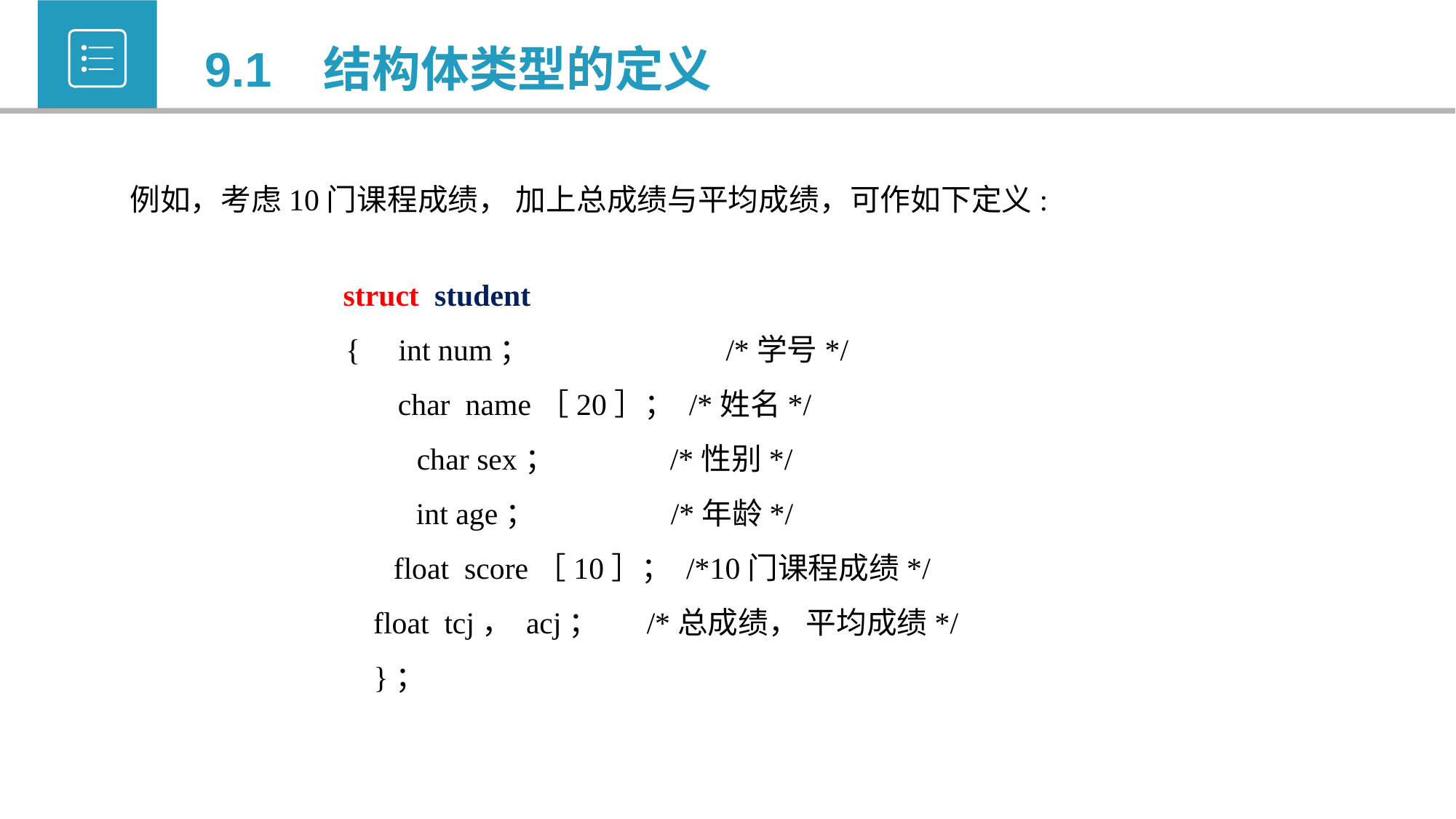

9.1   结构体类型的定义
例如，考虑10门课程成绩， 加上总成绩与平均成绩，可作如下定义:
                          struct  student
{     int num；                            /*学号*/
  char  name［20］； /*姓名*/
  char sex；                /*性别*/
  int age；                   /*年龄*/
                 float  score［10］； /*10门课程成绩*/
                  float  tcj， acj；      /*总成绩， 平均成绩*/
                              }；